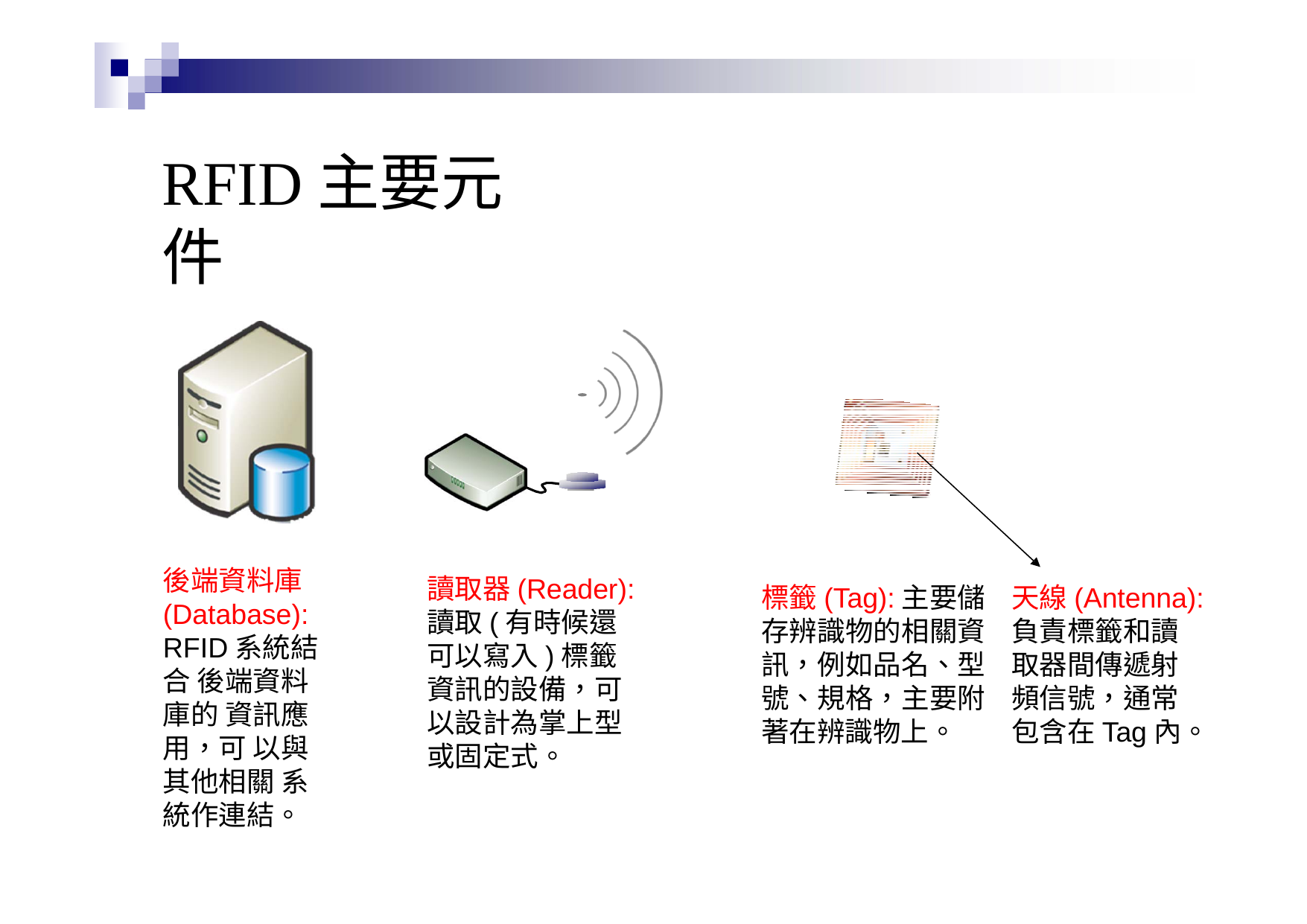

# RFID主要元件

後端資料庫 (Database):  RFID系統結合 後端資料庫的 資訊應用，可 以與其他相關 系統作連結。
讀取器(Reader): 讀取(有時候還 可以寫入)標籤 資訊的設備，可 以設計為掌上型 或固定式。
標籤(Tag):主要儲 存辨識物的相關資 訊，例如品名、型 號、規格，主要附 著在辨識物上。
天線(Antenna): 負責標籤和讀 取器間傳遞射 頻信號，通常 包含在Tag內。